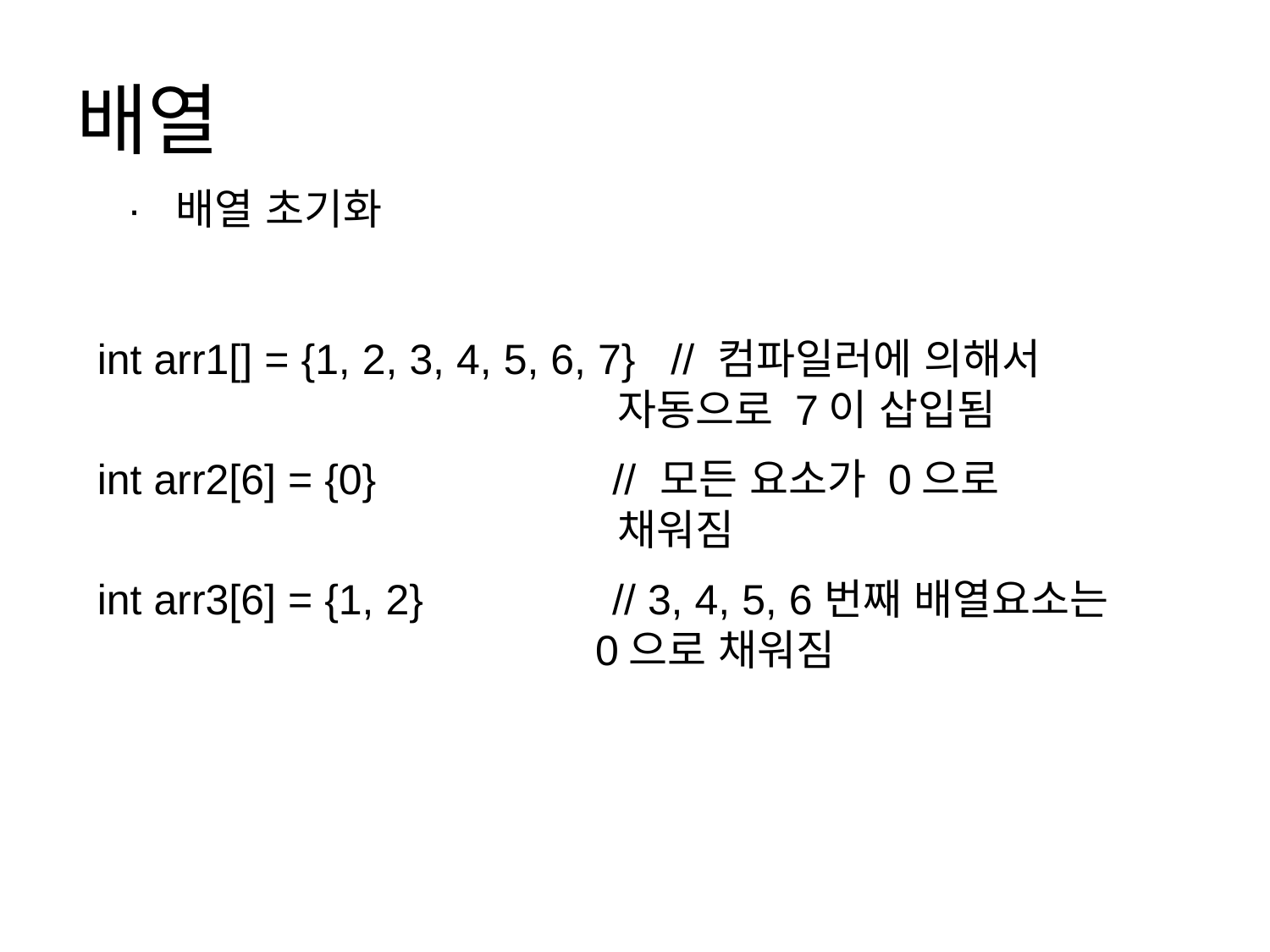

# 배열
·  배열 초기화
int arr1[] = {1, 2, 3, 4, 5, 6, 7}   // 컴파일러에 의해서
                                           자동으로 7이 삽입됨
int arr2[6] = {0}                    // 모든 요소가 0으로
                                           채워짐
int arr3[6] = {1, 2}                // 3, 4, 5, 6번째 배열요소는
                                          0으로 채워짐